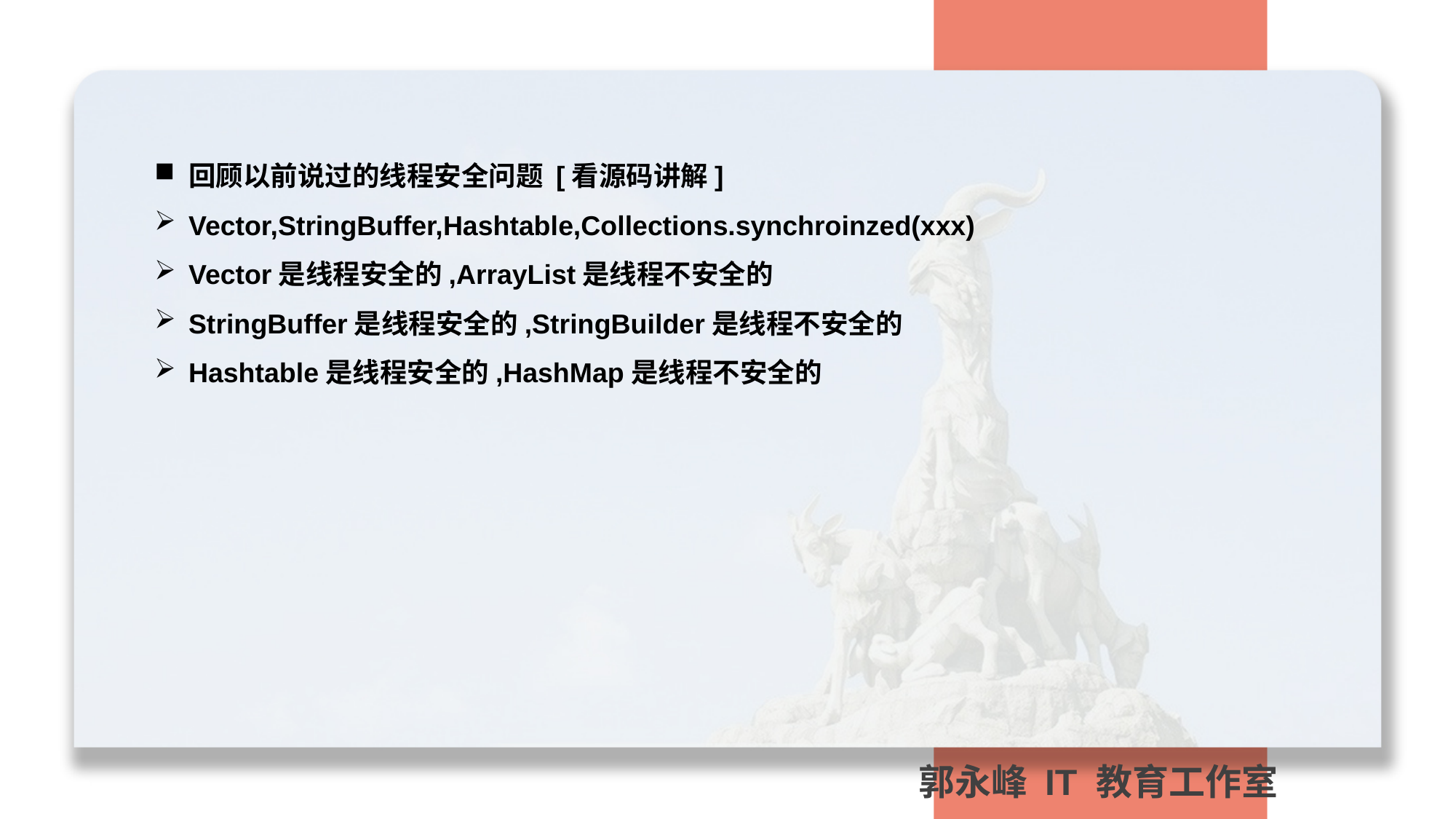

回顾以前说过的线程安全问题 [看源码讲解]
Vector,StringBuffer,Hashtable,Collections.synchroinzed(xxx)
Vector是线程安全的,ArrayList是线程不安全的
StringBuffer是线程安全的,StringBuilder是线程不安全的
Hashtable是线程安全的,HashMap是线程不安全的